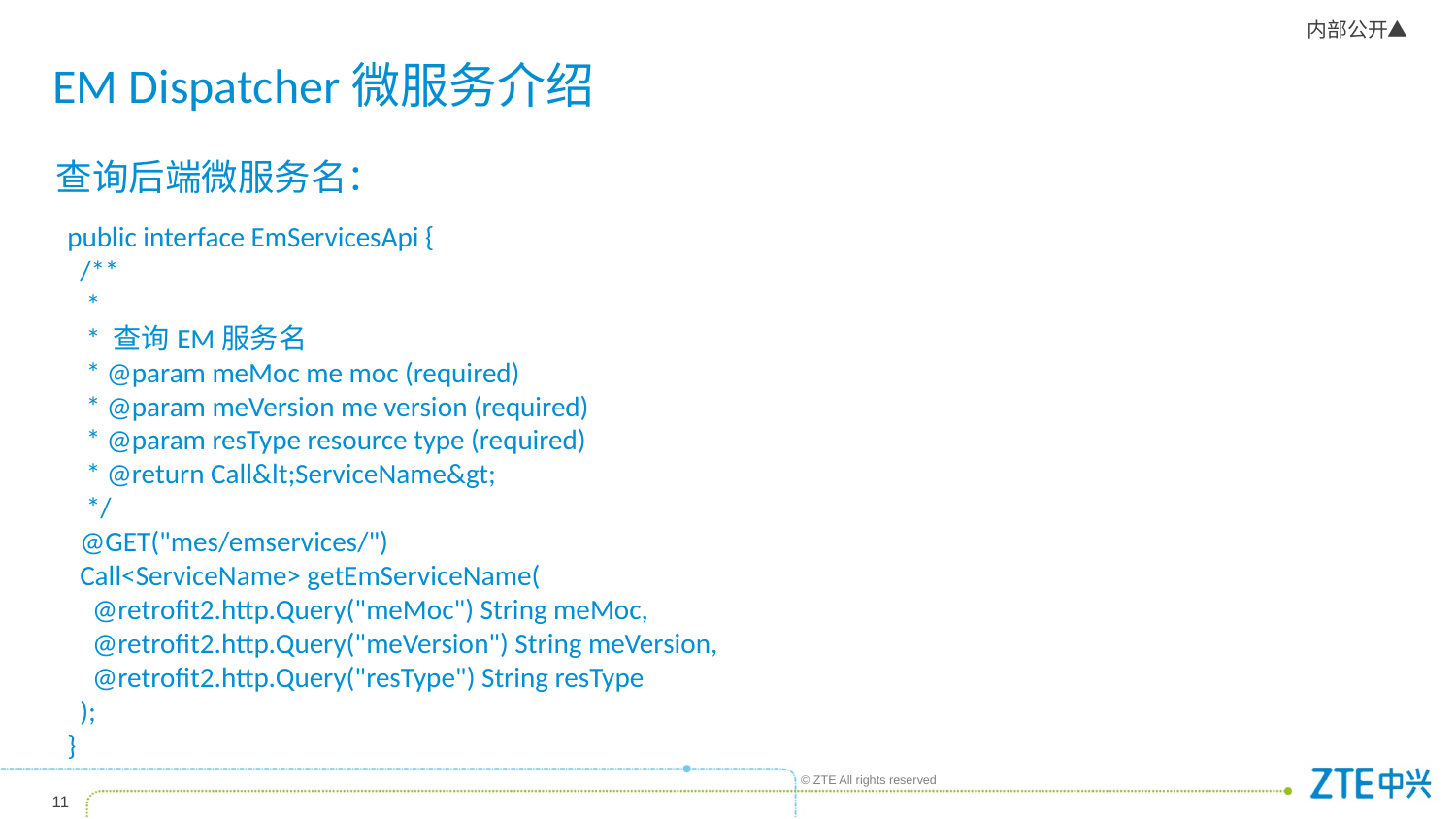

# EM Dispatcher微服务介绍
查询后端微服务名：

public interface EmServicesApi {
  /**
   *
   * 查询EM服务名
   * @param meMoc me moc (required)
   * @param meVersion me version (required)
   * @param resType resource type (required)
   * @return Call&lt;ServiceName&gt;
   */
  @GET("mes/emservices/")
  Call<ServiceName> getEmServiceName(
    @retrofit2.http.Query("meMoc") String meMoc,
    @retrofit2.http.Query("meVersion") String meVersion,
    @retrofit2.http.Query("resType") String resType
  );
}